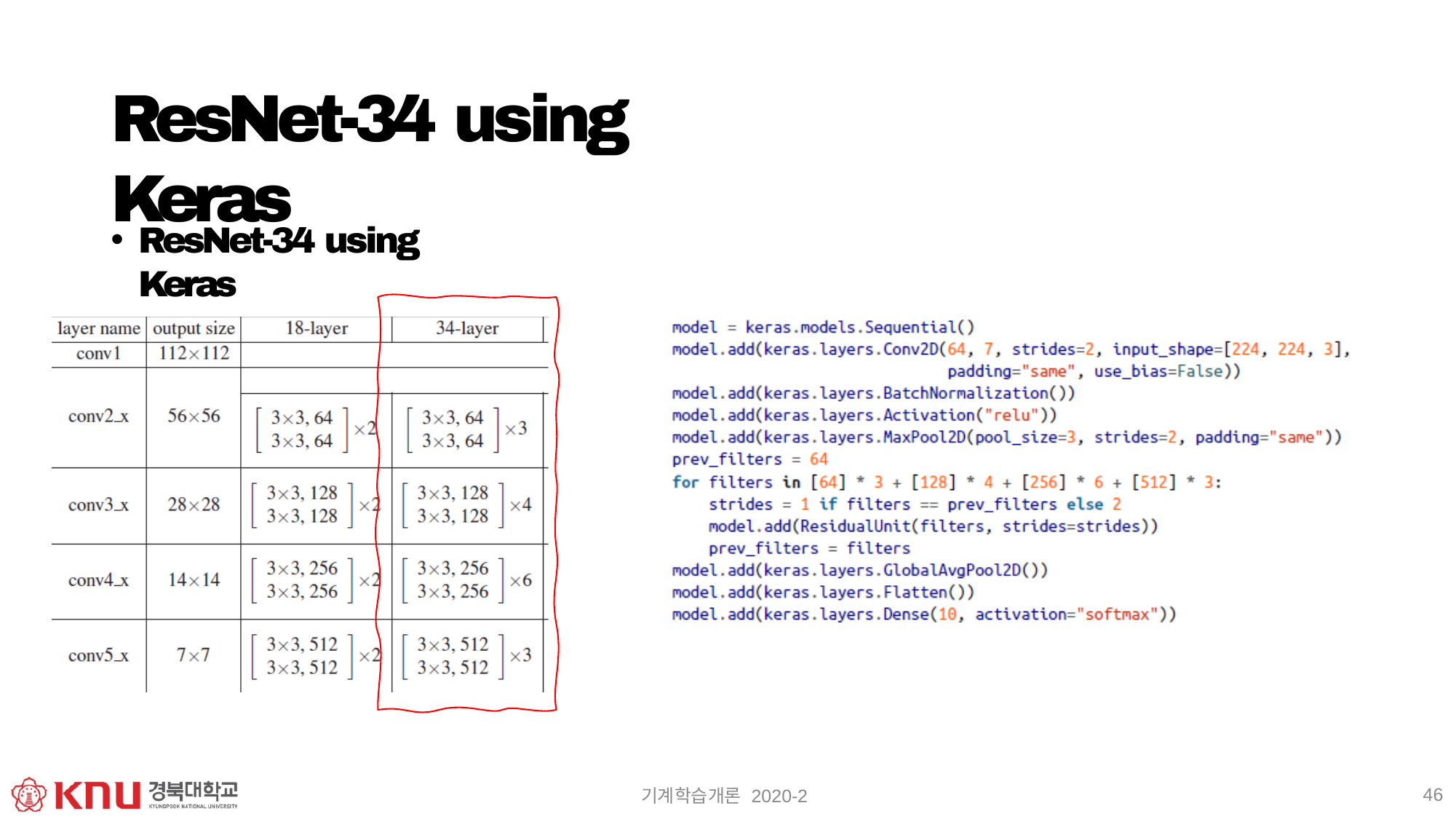

# ResNet-34 using Keras
ResNet-34 using Keras

46
기계학습개론 2020-2